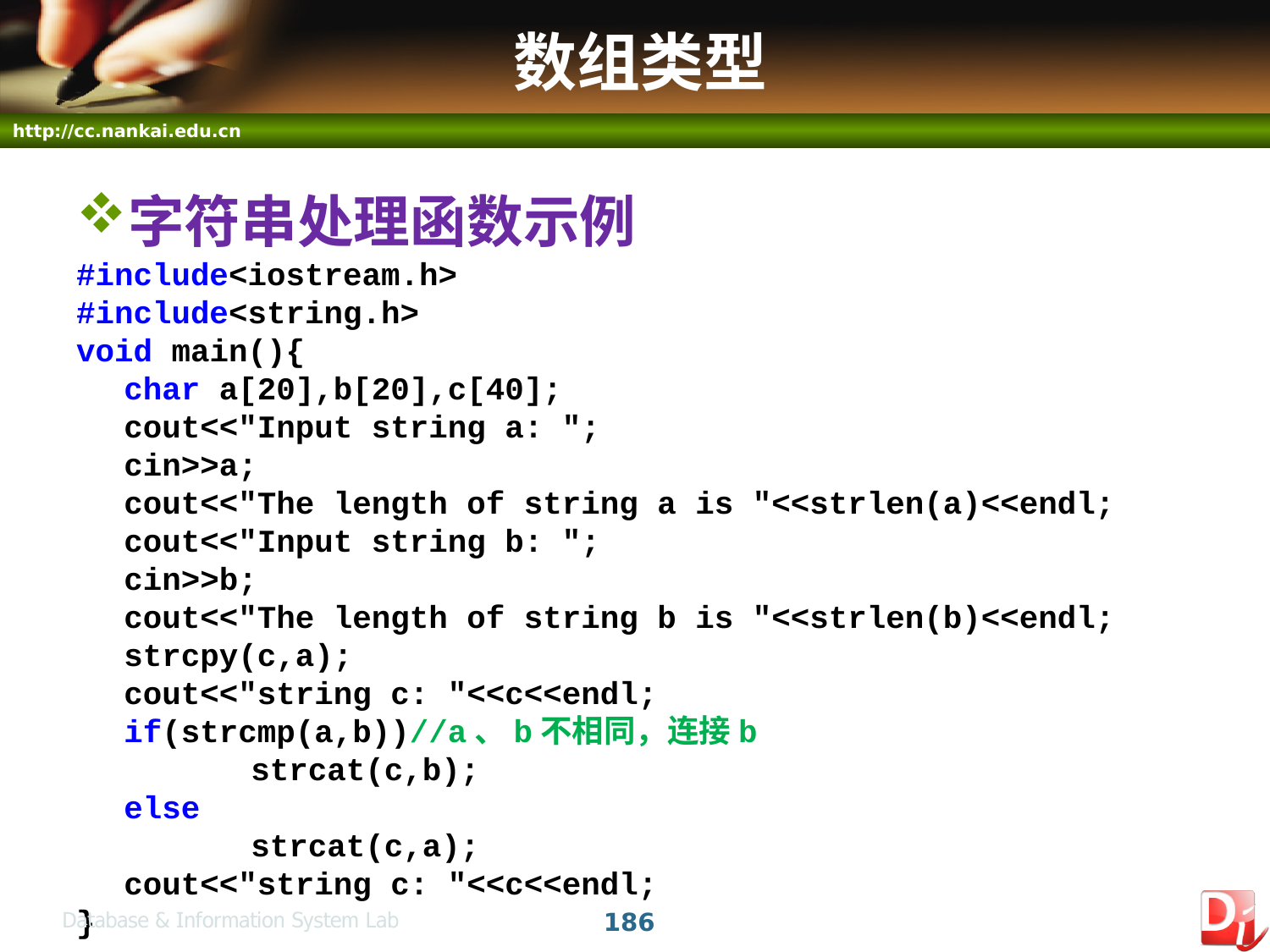

# 数组类型
字符串处理函数示例
#include<iostream.h>
#include<string.h>
void main(){
	char a[20],b[20],c[40];
	cout<<"Input string a: ";
	cin>>a;
	cout<<"The length of string a is "<<strlen(a)<<endl;
	cout<<"Input string b: ";
	cin>>b;
	cout<<"The length of string b is "<<strlen(b)<<endl;
	strcpy(c,a);
	cout<<"string c: "<<c<<endl;
	if(strcmp(a,b))//a、b不相同，连接b
		strcat(c,b);
	else
		strcat(c,a);
	cout<<"string c: "<<c<<endl;
}
186
Database & Information System Lab